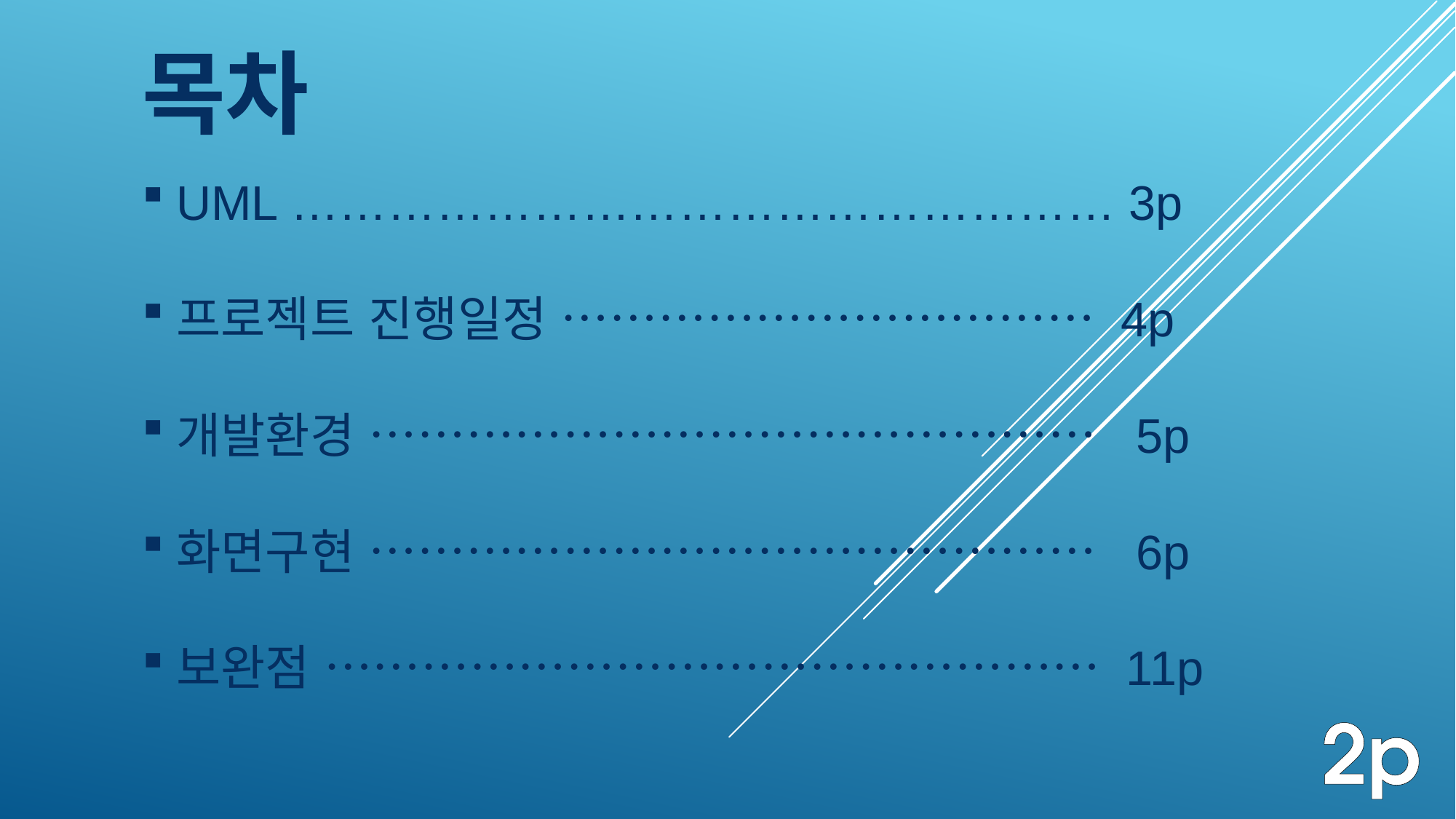

목차
UML …………………………………………… 3p

프로젝트 진행일정 …………………………… 4p

개발환경 ………………………………………  5p

화면구현 ………………………………………  6p

보완점 ………………………………………… 11p
2p